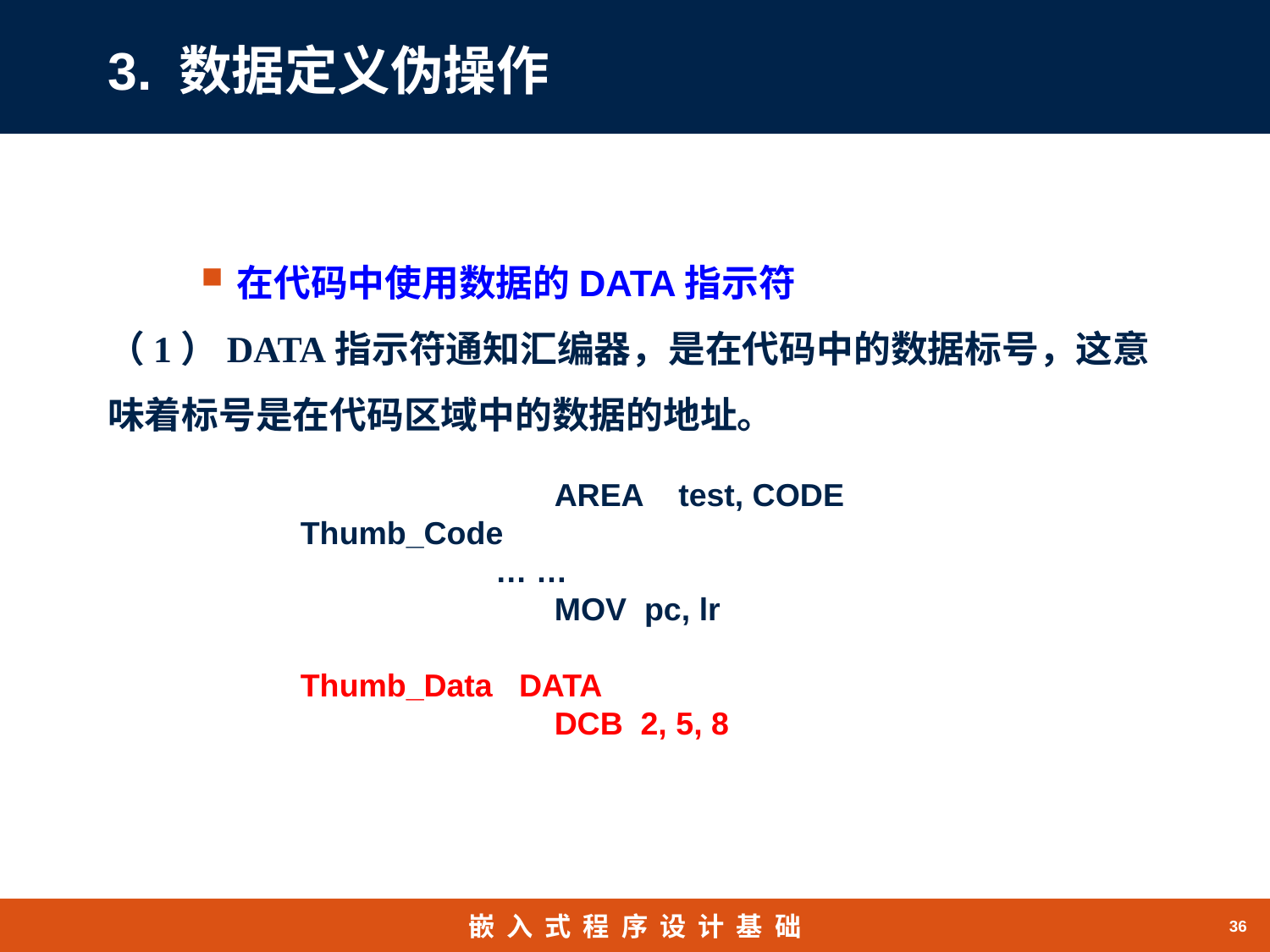

# 3. 数据定义伪操作
在代码中使用数据的DATA指示符
（1）DATA指示符通知汇编器，是在代码中的数据标号，这意味着标号是在代码区域中的数据的地址。
		AREA    test, CODE
Thumb_Code
                      … …
    		MOV  pc, lr

Thumb_Data   DATA
		DCB  2, 5, 8